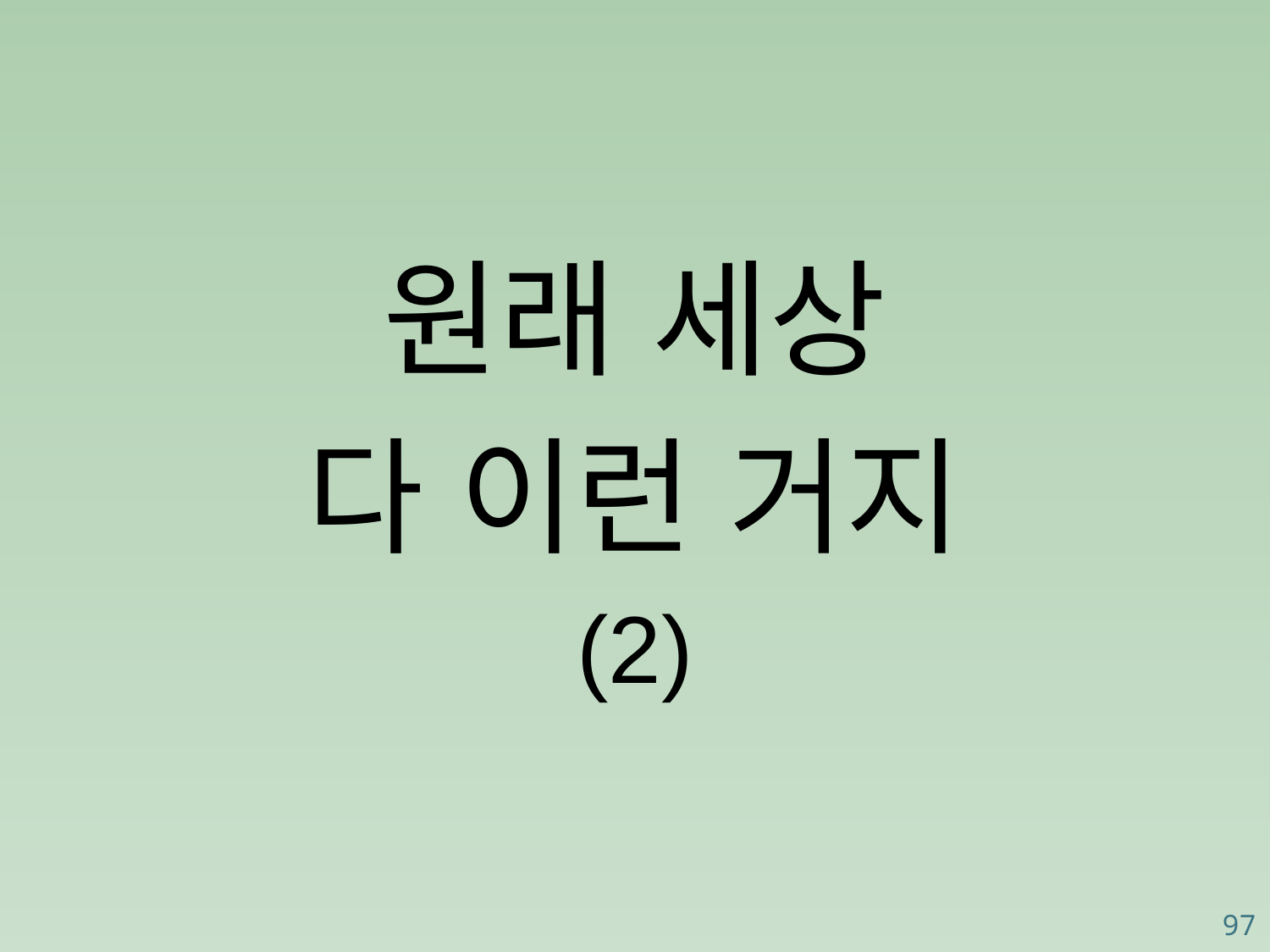

원래 세상
다 이런 거지
(2)
97